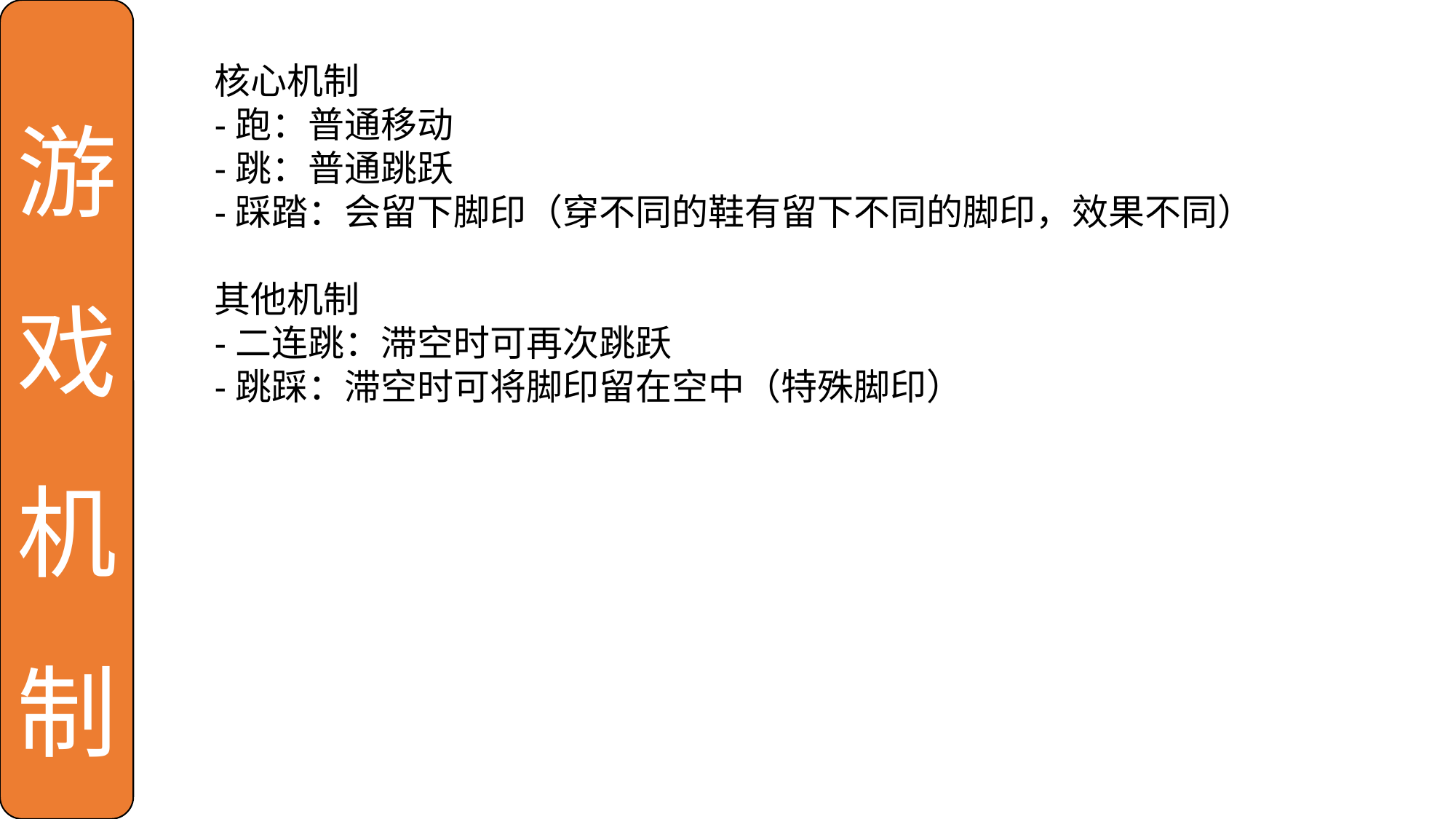

游戏机制
核心机制
-跑：普通移动
-跳：普通跳跃
-踩踏：会留下脚印（穿不同的鞋有留下不同的脚印，效果不同）

其他机制
-二连跳：滞空时可再次跳跃
-跳踩：滞空时可将脚印留在空中（特殊脚印）